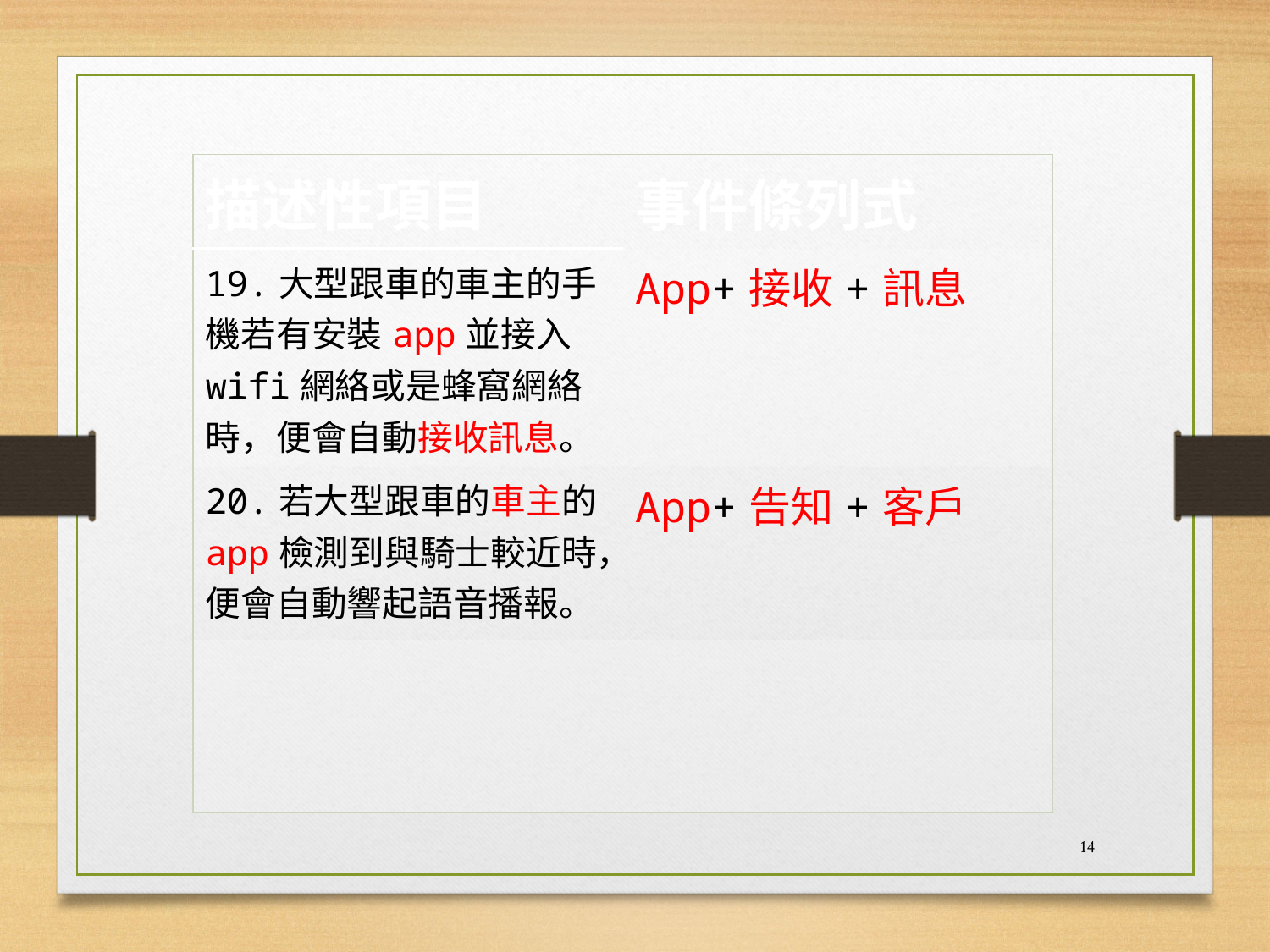

| 描述性項目 | 事件條列式 |
| --- | --- |
| 19.大型跟車的車主的手機若有安裝app並接入wifi網絡或是蜂窩網絡時，便會自動接收訊息。 | App+接收+訊息 |
| 20.若大型跟車的車主的app檢測到與騎士較近時，便會自動響起語音播報。 | App+告知+客戶 |
|  |  |
14